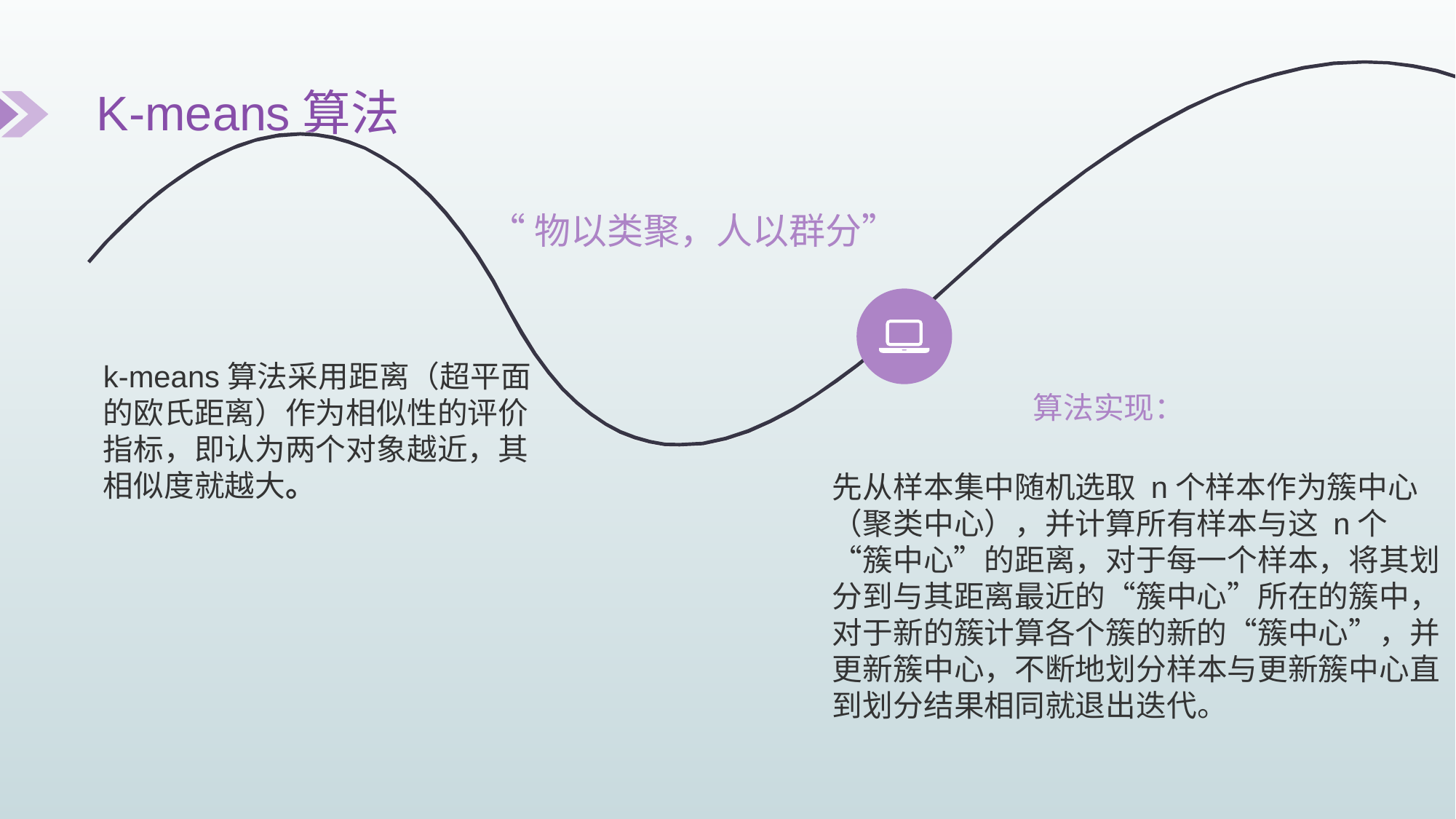

K-means算法

“物以类聚，人以群分”

k-means算法采用距离（超平面的欧氏距离）作为相似性的评价指标，即认为两个对象越近，其相似度就越大。
算法实现：
先从样本集中随机选取 n个样本作为簇中心（聚类中心），并计算所有样本与这 n个“簇中心”的距离，对于每一个样本，将其划分到与其距离最近的“簇中心”所在的簇中，对于新的簇计算各个簇的新的“簇中心”，并更新簇中心，不断地划分样本与更新簇中心直到划分结果相同就退出迭代。